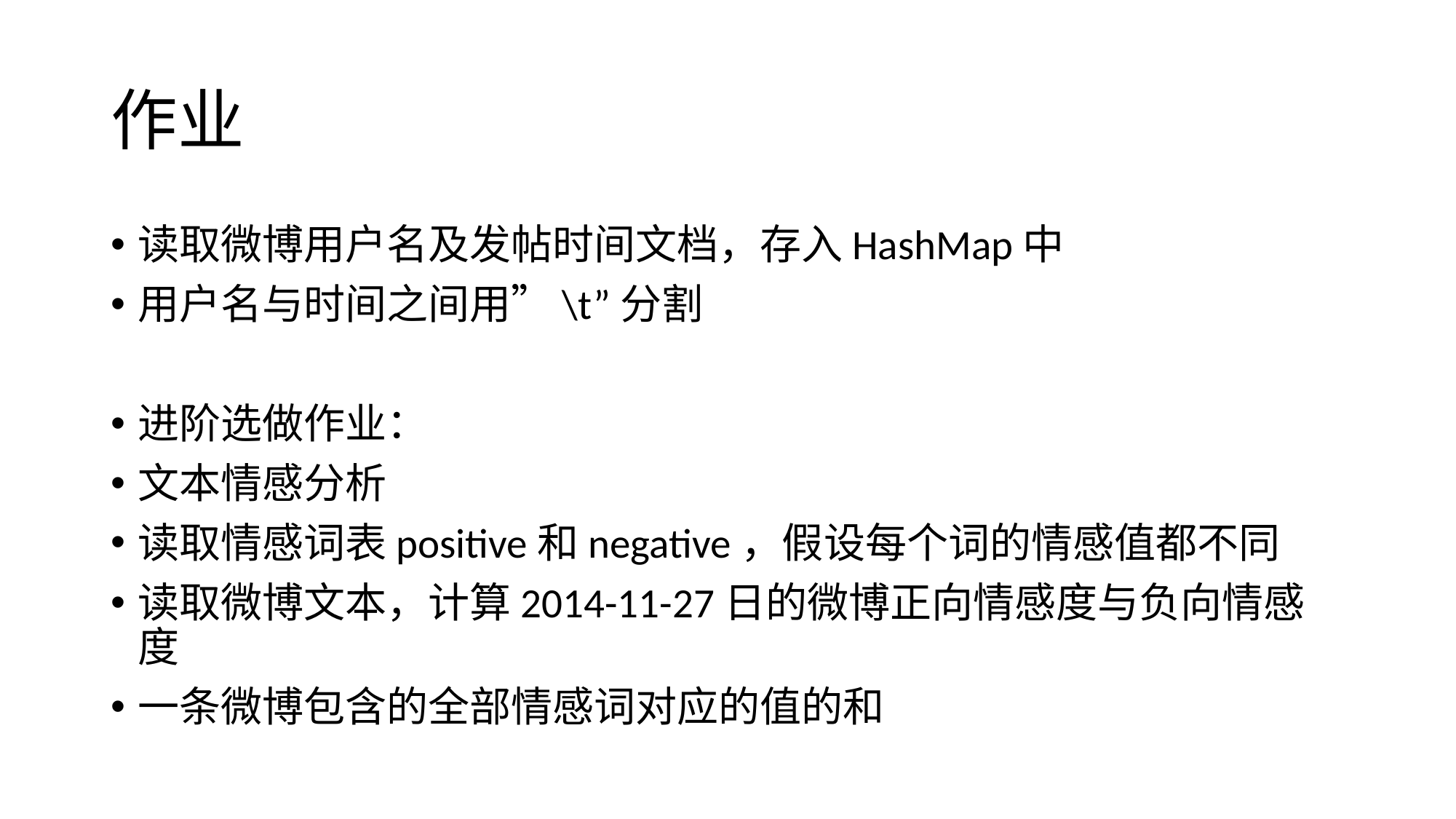

# 作业
读取微博用户名及发帖时间文档，存入HashMap中
用户名与时间之间用”\t”分割

进阶选做作业：
文本情感分析
读取情感词表positive和negative，假设每个词的情感值都不同
读取微博文本，计算2014-11-27日的微博正向情感度与负向情感度
一条微博包含的全部情感词对应的值的和